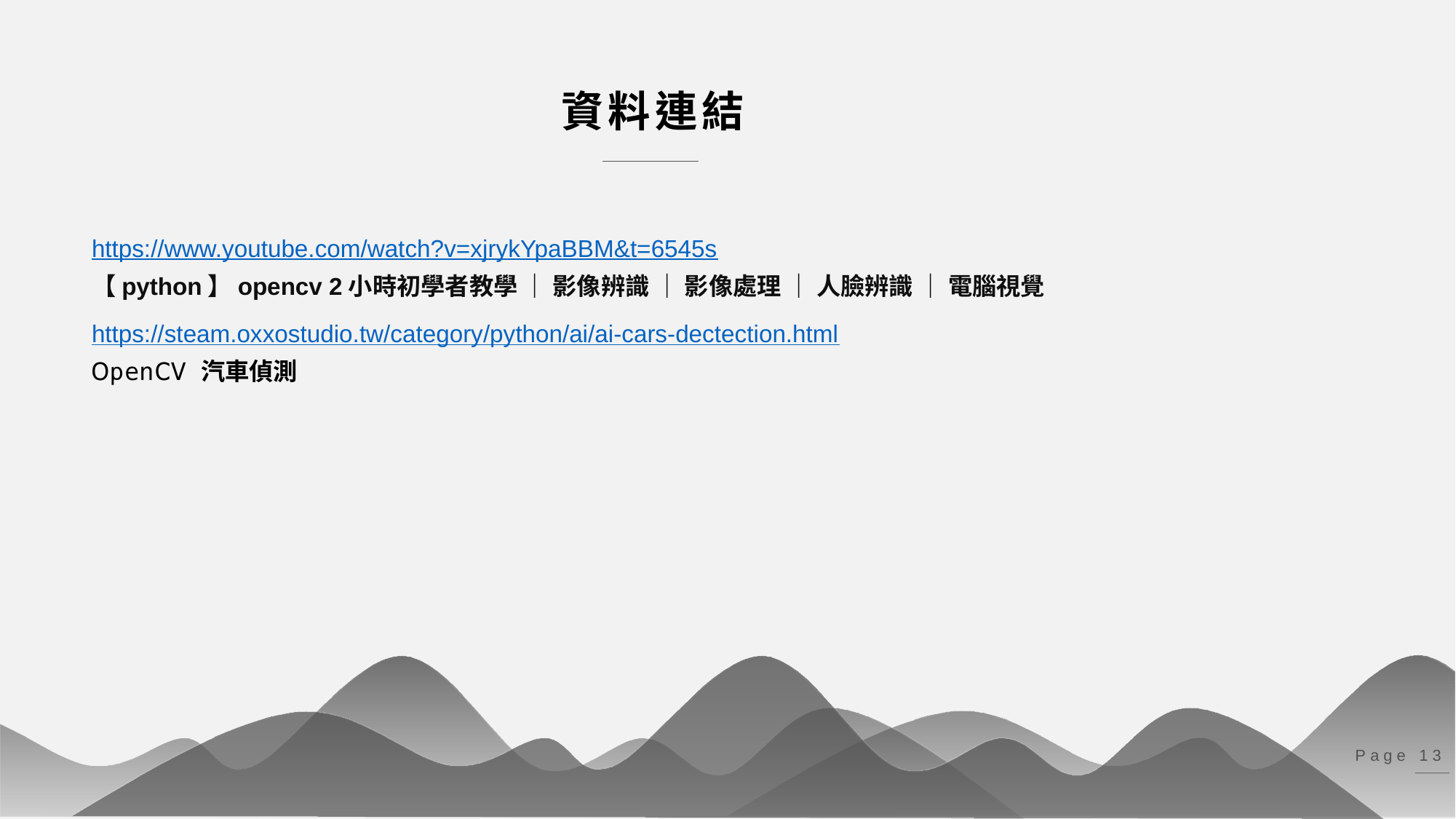

資料連結
https://www.youtube.com/watch?v=xjrykYpaBBM&t=6545s
【python】opencv 2小時初學者教學 ｜ 影像辨識 ｜ 影像處理 ｜ 人臉辨識 ｜ 電腦視覺

https://steam.oxxostudio.tw/category/python/ai/ai-cars-dectection.html
OpenCV 汽車偵測

Page 13